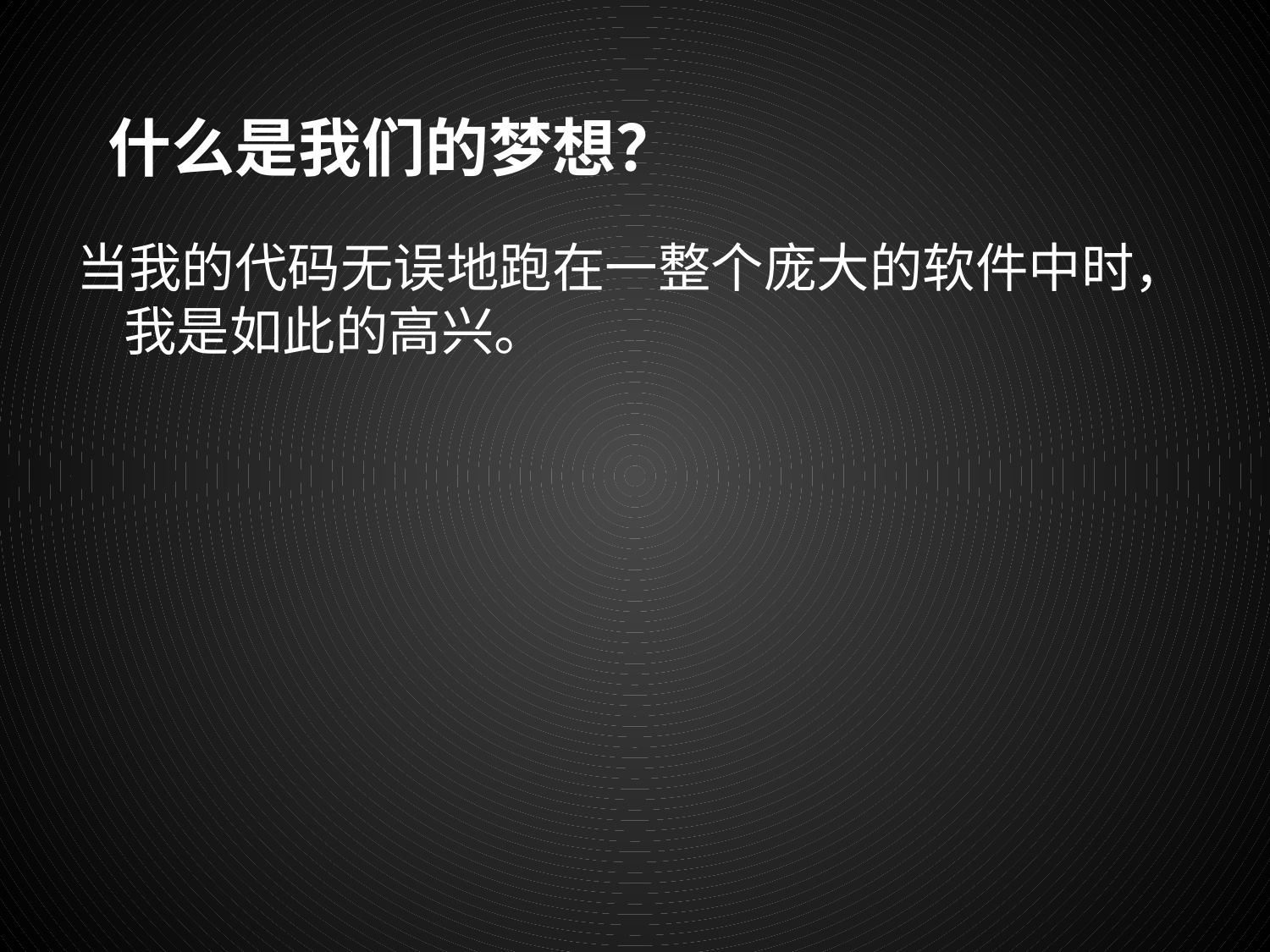

# 什么是我们的梦想？
当我的代码无误地跑在一整个庞大的软件中时，我是如此的高兴。